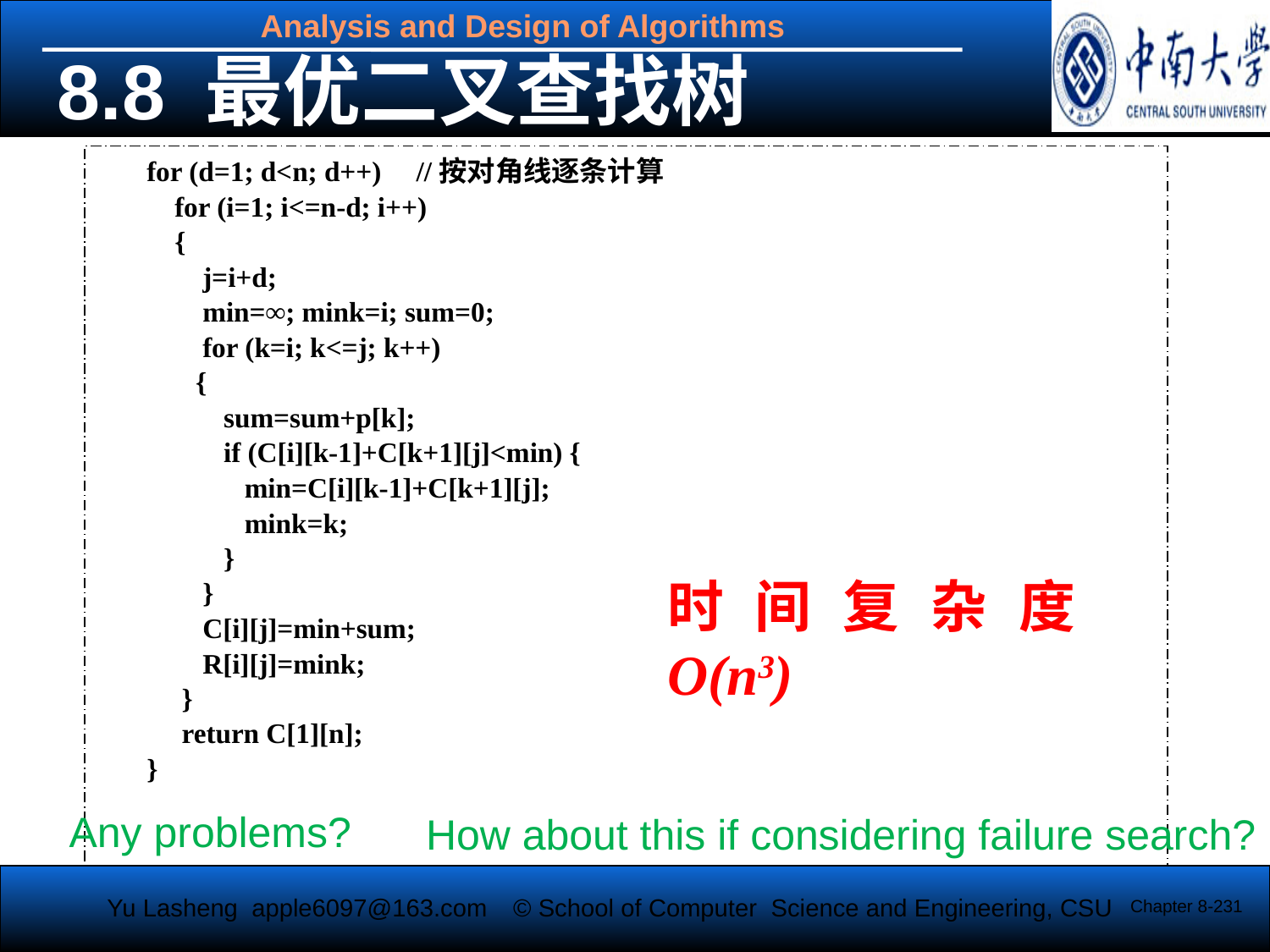

8.8 最优二叉查找树
for (d=1; d<n; d++)     //按对角线逐条计算
    for (i=1; i<=n-d; i++)
    {
        j=i+d;
        min=∞; mink=i; sum=0;
        for (k=i; k<=j; k++)
       {
           sum=sum+p[k];
           if (C[i][k-1]+C[k+1][j]<min) {
              min=C[i][k-1]+C[k+1][j];
              mink=k;
           }
        }
        C[i][j]=min+sum;
        R[i][j]=mink;
     }
     return C[1][n];
}
时间复杂度O(n3)
Any problems?
How about this if considering failure search?
Chapter 8-231